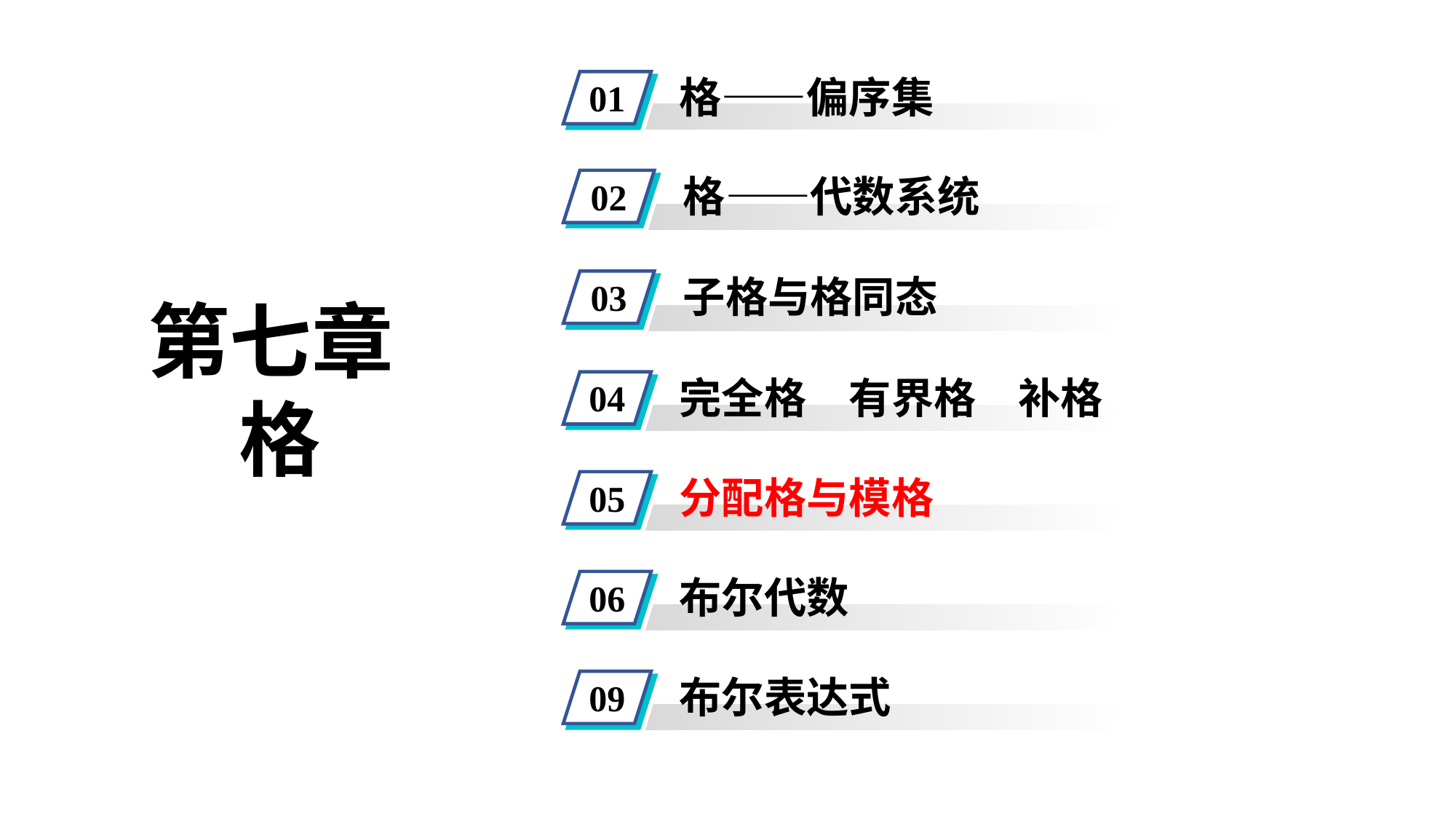

格——偏序集
01

格——代数系统
02

子格与格同态
03

第七章
格
完全格　有界格　补格
04

分配格与模格
05

布尔代数
06

布尔表达式
09